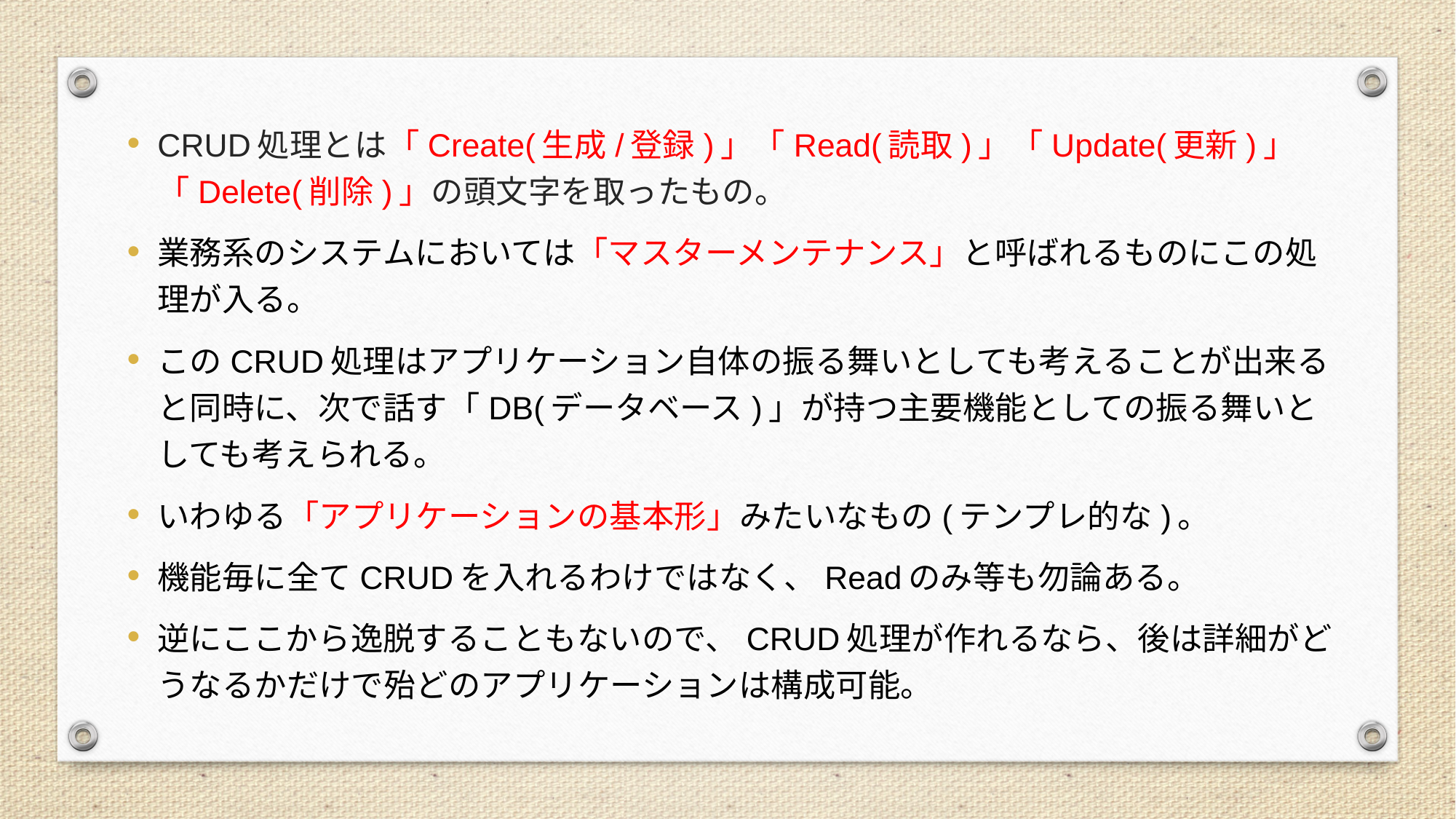

CRUD処理とは「Create(生成/登録)」「Read(読取)」「Update(更新)」「Delete(削除)」の頭文字を取ったもの。
業務系のシステムにおいては「マスターメンテナンス」と呼ばれるものにこの処理が入る。
このCRUD処理はアプリケーション自体の振る舞いとしても考えることが出来ると同時に、次で話す「DB(データベース)」が持つ主要機能としての振る舞いとしても考えられる。
いわゆる「アプリケーションの基本形」みたいなもの(テンプレ的な)。
機能毎に全てCRUDを入れるわけではなく、Readのみ等も勿論ある。
逆にここから逸脱することもないので、CRUD処理が作れるなら、後は詳細がどうなるかだけで殆どのアプリケーションは構成可能。